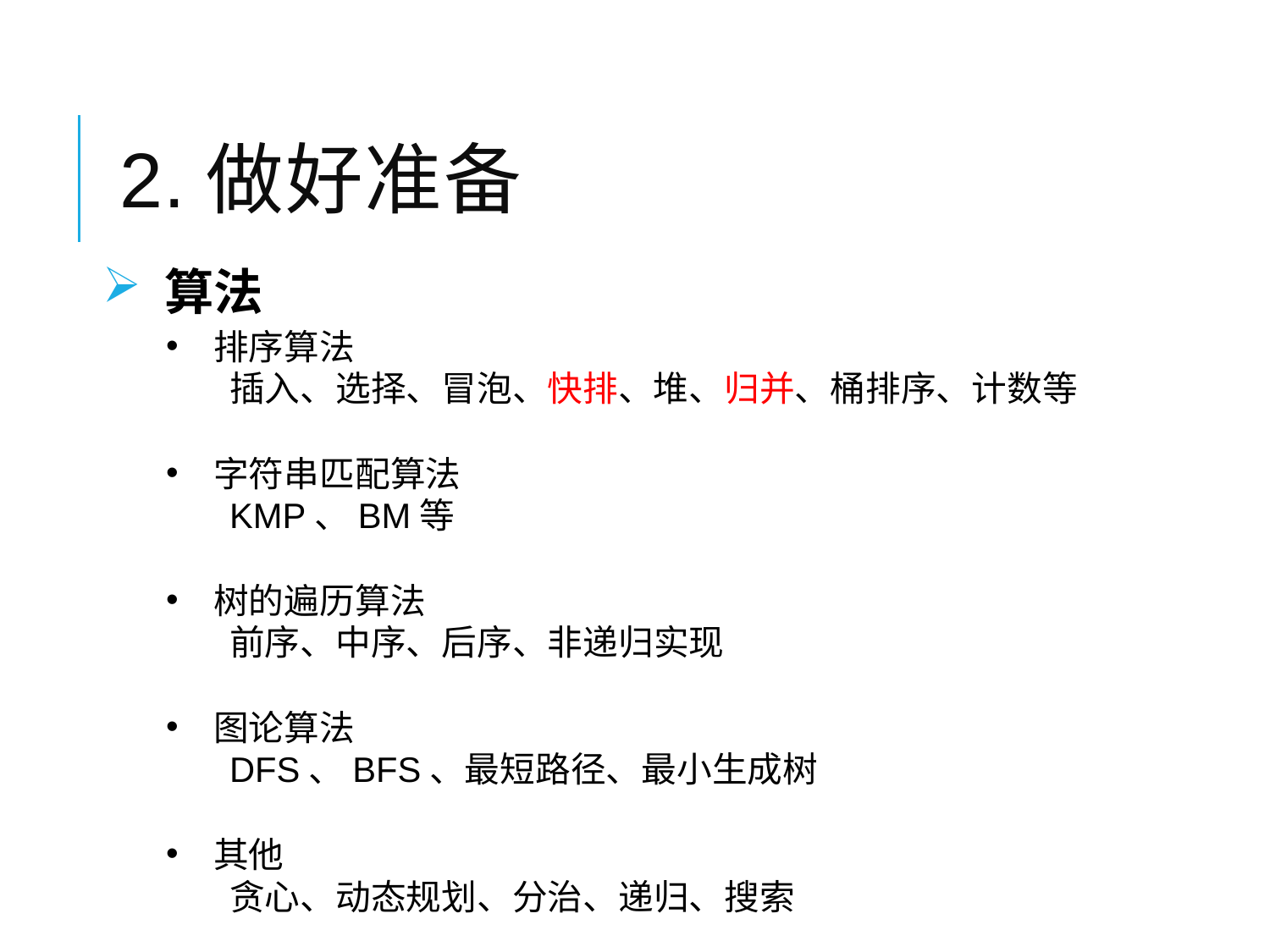

# 2.做好准备
 算法
排序算法
插入、选择、冒泡、快排、堆、归并、桶排序、计数等

字符串匹配算法
KMP、BM等

树的遍历算法
前序、中序、后序、非递归实现

图论算法
DFS、BFS、最短路径、最小生成树

其他
贪心、动态规划、分治、递归、搜索